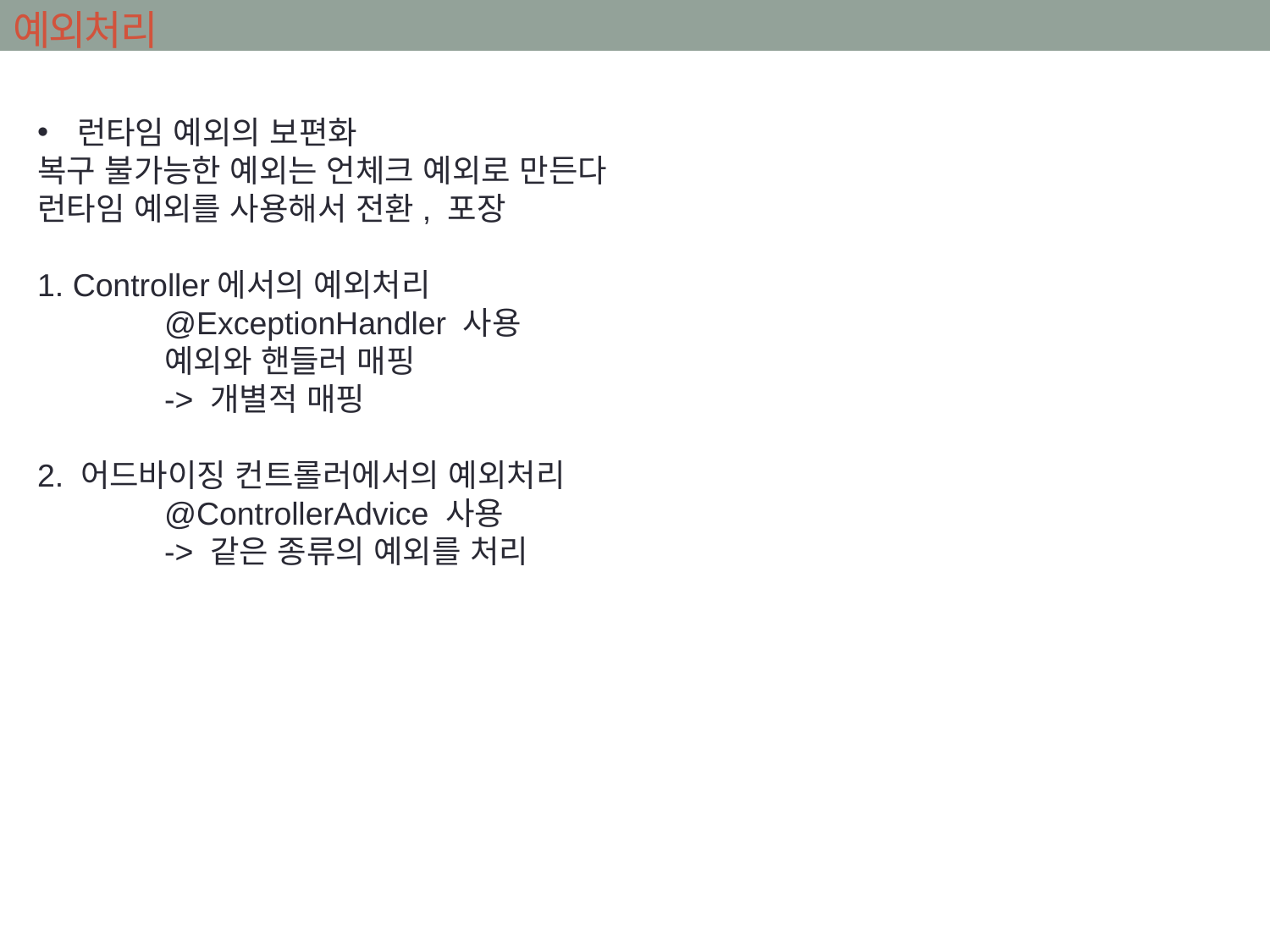

# 예외처리
런타임 예외의 보편화
복구 불가능한 예외는 언체크 예외로 만든다
런타임 예외를 사용해서 전환, 포장

1. Controller에서의 예외처리
	@ExceptionHandler 사용
	예외와 핸들러 매핑
	-> 개별적 매핑

2. 어드바이징 컨트롤러에서의 예외처리
	@ControllerAdvice 사용
	-> 같은 종류의 예외를 처리